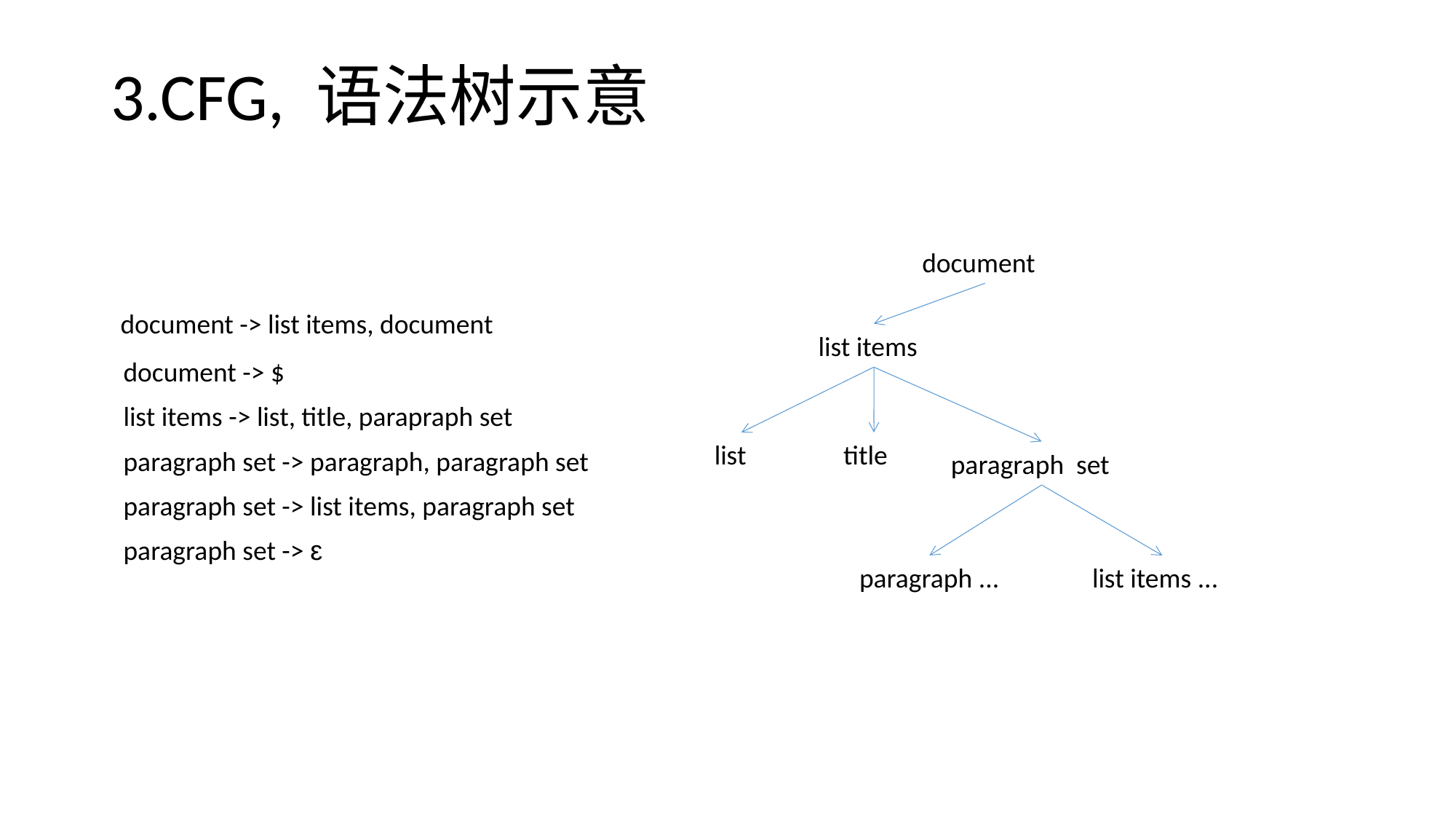

# 3.CFG, 语法树示意
document
 document -> list items, document
  document -> $
  list items -> list, title, parapraph set
  paragraph set -> paragraph, paragraph set
  paragraph set -> list items, paragraph set
  paragraph set -> ԑ

list items
list
title
paragraph  set
paragraph ...
list items ...